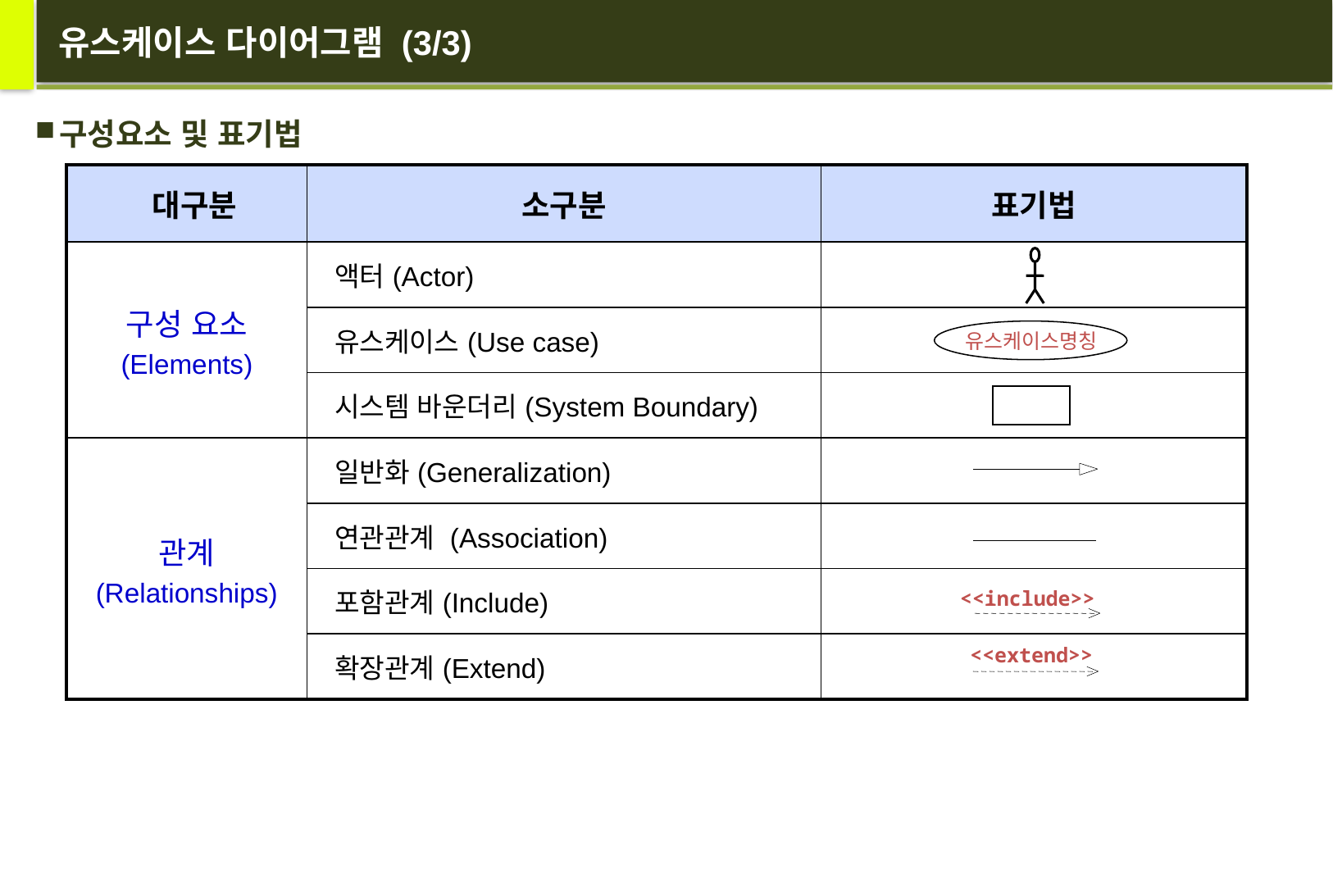

# 유스케이스 다이어그램 (3/3)
구성요소 및 표기법
| 대구분 | 소구분 | 표기법 |
| --- | --- | --- |
| 구성 요소 (Elements) | 액터(Actor) |  |
|  | 유스케이스(Use case) |  |
|  | 시스템 바운더리(System Boundary) |  |
| 관계 (Relationships) | 일반화(Generalization) |  |
|  | 연관관계 (Association) |  |
|  | 포함관계(Include) |  |
|  | 확장관계(Extend) |  |

유스케이스명칭

<<include>>

<<extend>>